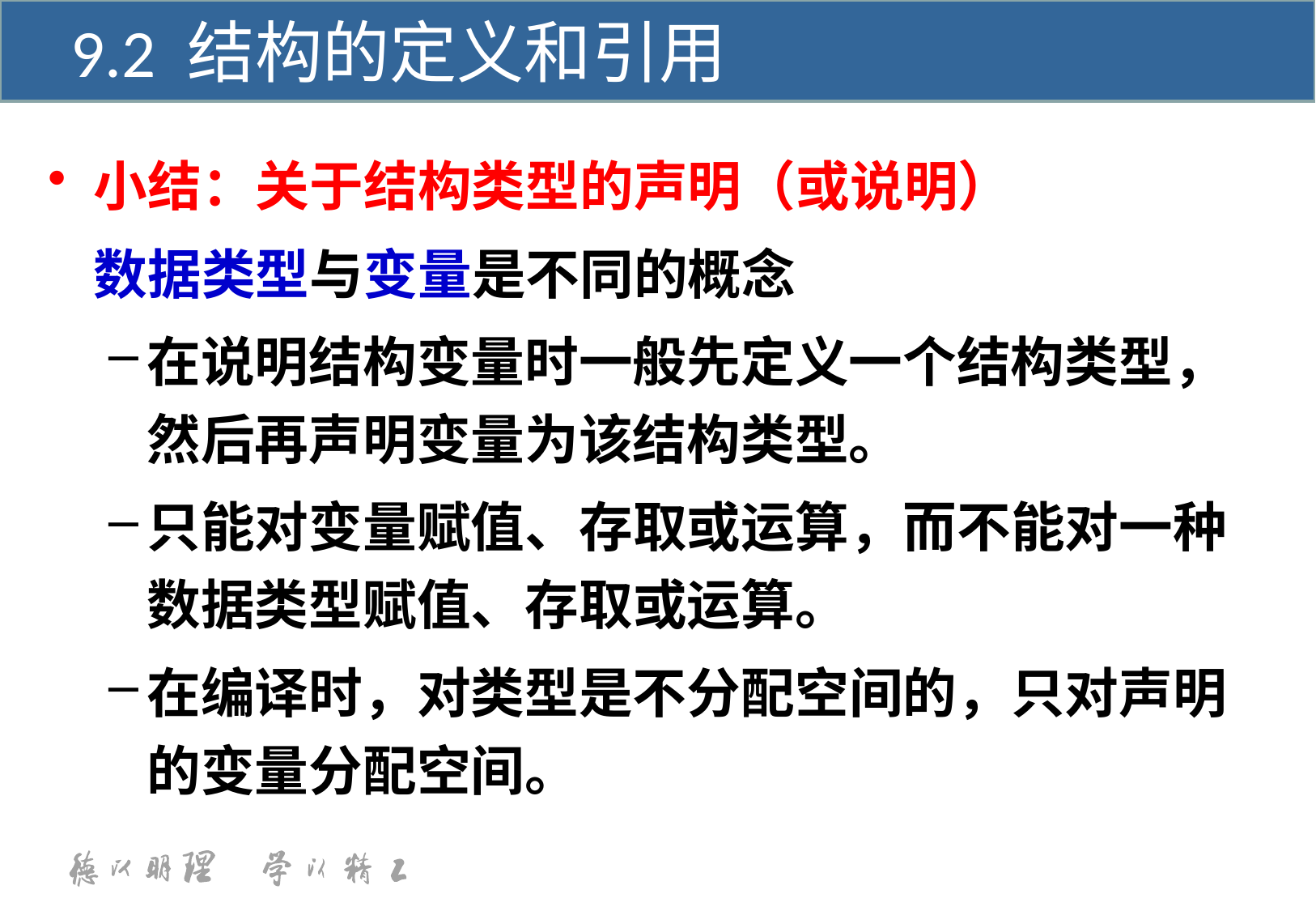

9.2 结构的定义和引用
小结：关于结构类型的声明（或说明）
	数据类型与变量是不同的概念
在说明结构变量时一般先定义一个结构类型，然后再声明变量为该结构类型。
只能对变量赋值、存取或运算，而不能对一种数据类型赋值、存取或运算。
在编译时，对类型是不分配空间的，只对声明的变量分配空间。